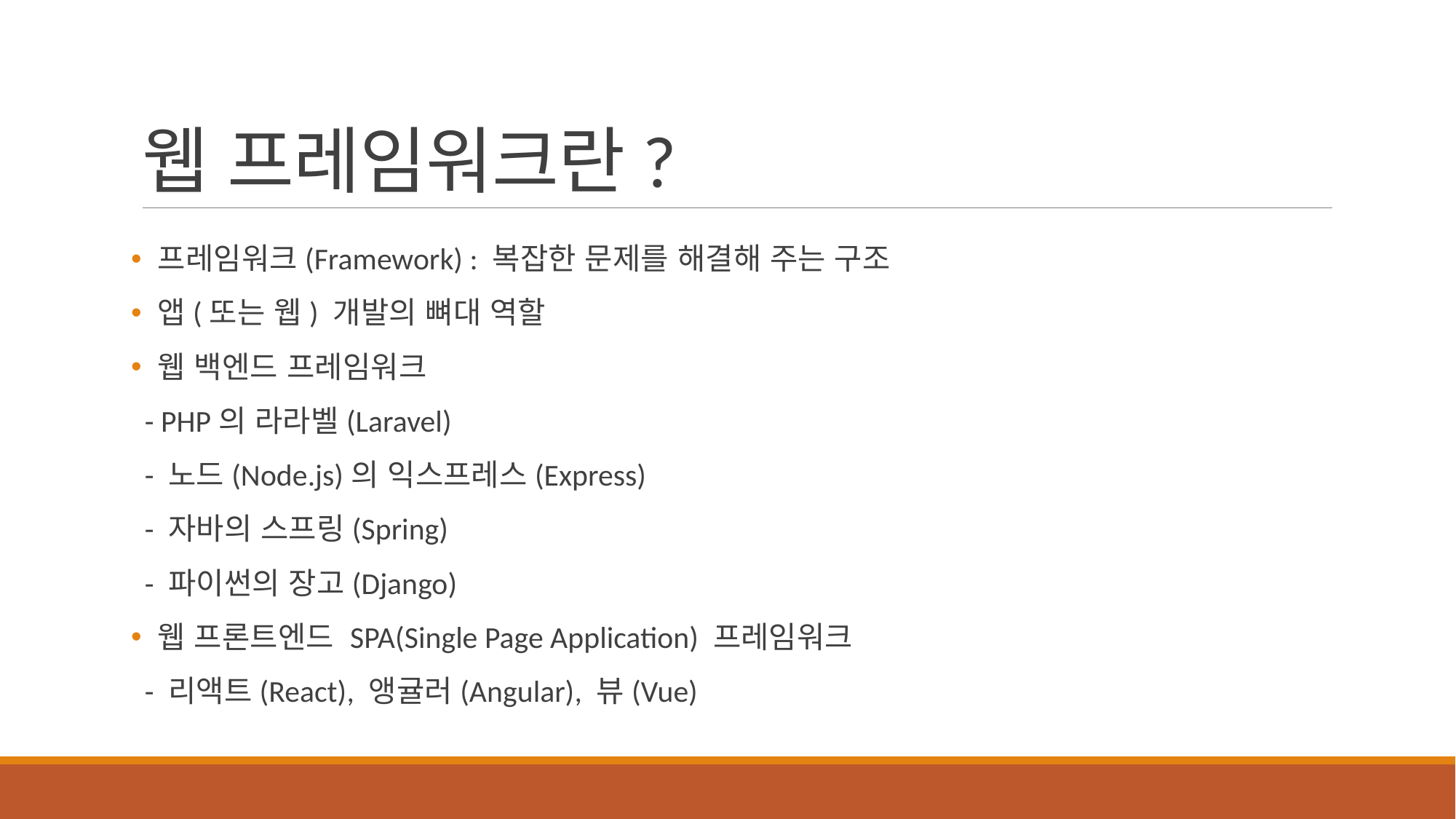

# 웹 프레임워크란?
 프레임워크(Framework) : 복잡한 문제를 해결해 주는 구조
 앱(또는 웹) 개발의 뼈대 역할
 웹 백엔드 프레임워크
  - PHP의 라라벨(Laravel)
  - 노드(Node.js)의 익스프레스(Express)
  - 자바의 스프링(Spring)
  - 파이썬의 장고(Django)
 웹 프론트엔드 SPA(Single Page Application) 프레임워크
  - 리액트(React), 앵귤러(Angular), 뷰(Vue)